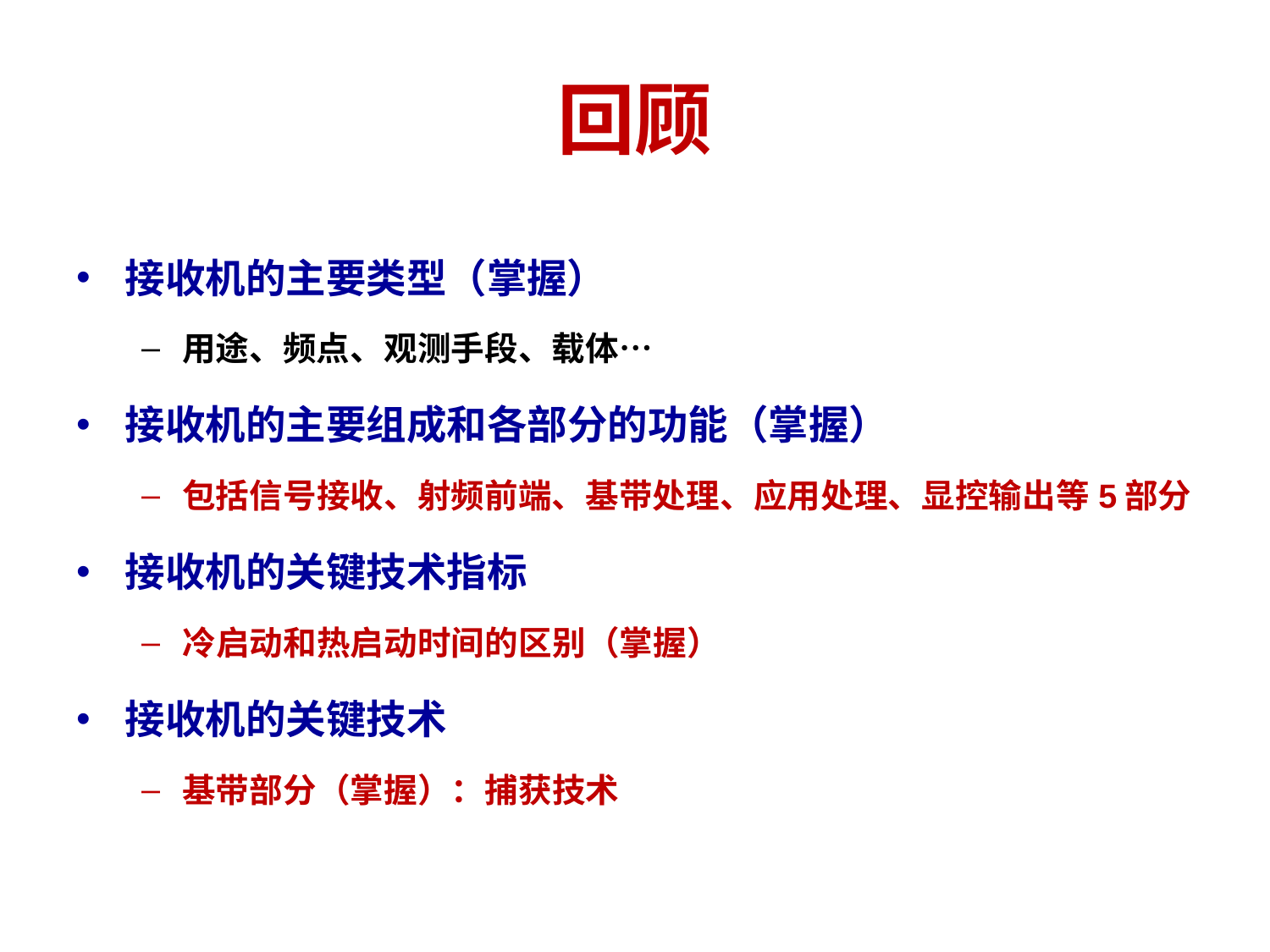

# 回顾
接收机的主要类型（掌握）
用途、频点、观测手段、载体…
接收机的主要组成和各部分的功能（掌握）
包括信号接收、射频前端、基带处理、应用处理、显控输出等5部分
接收机的关键技术指标
冷启动和热启动时间的区别（掌握）
接收机的关键技术
基带部分（掌握）：捕获技术